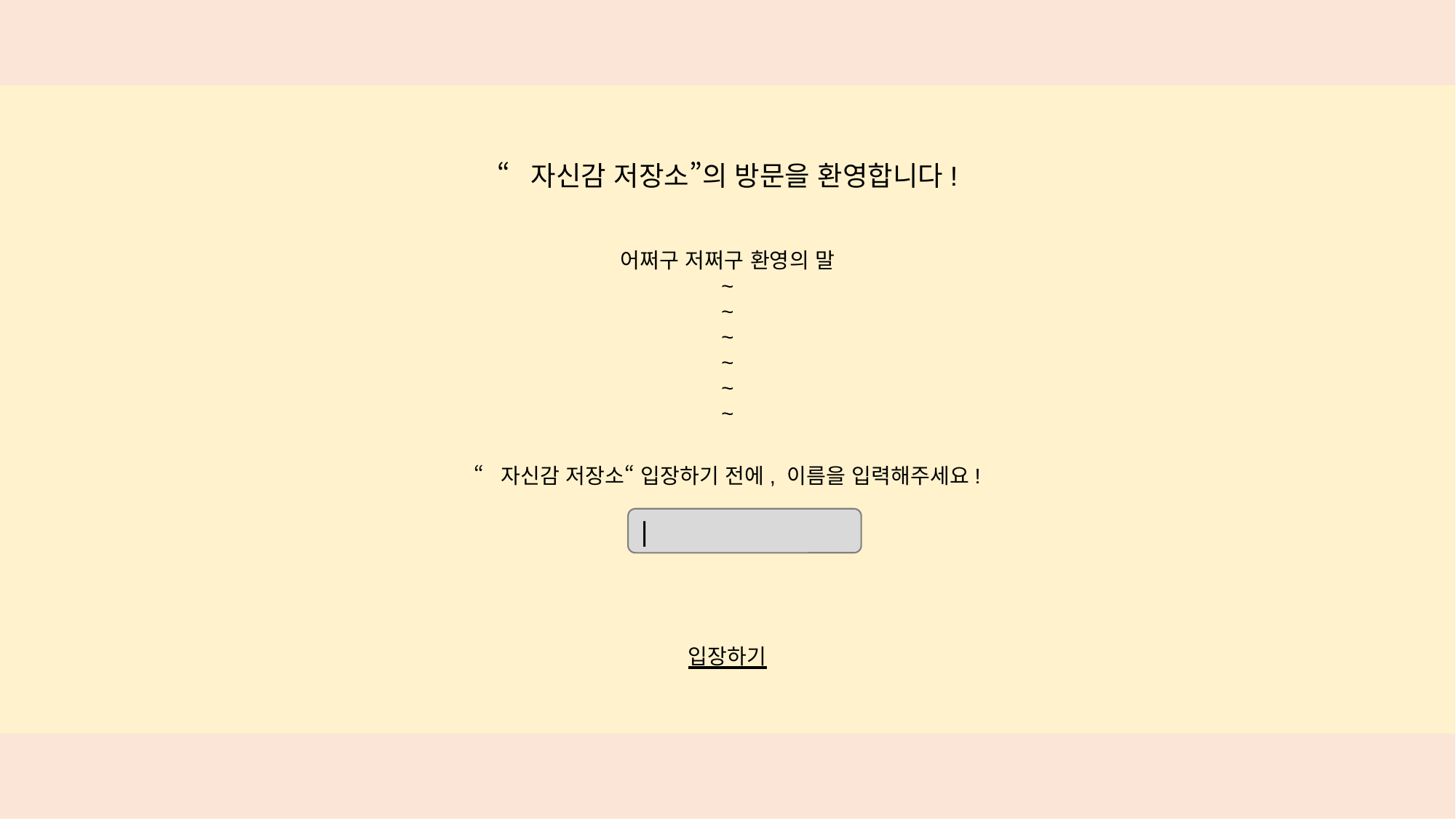

“자신감 저장소”의 방문을 환영합니다!
어쩌구 저쩌구 환영의 말
~
~
~
~
~
~
“자신감 저장소“ 입장하기 전에, 이름을 입력해주세요!
|
입장하기